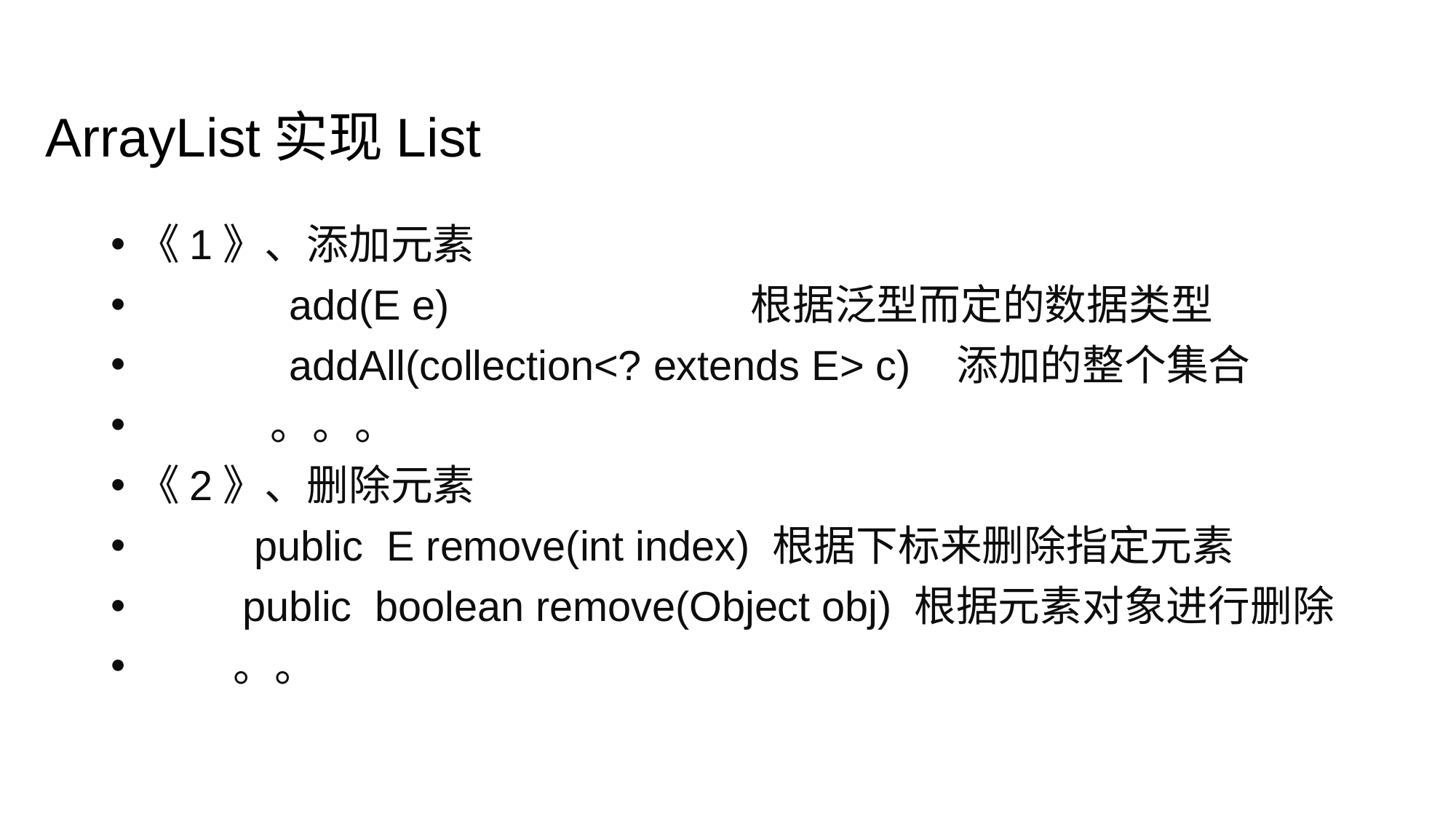

ArrayList实现List
《1》、添加元素
             add(E e)                         根据泛型而定的数据类型
             addAll(collection<? extends E> c)   添加的整个集合
             。。。
《2》、删除元素
          public  E remove(int index) 根据下标来删除指定元素
         public  boolean remove(Object obj) 根据元素对象进行删除
         。。